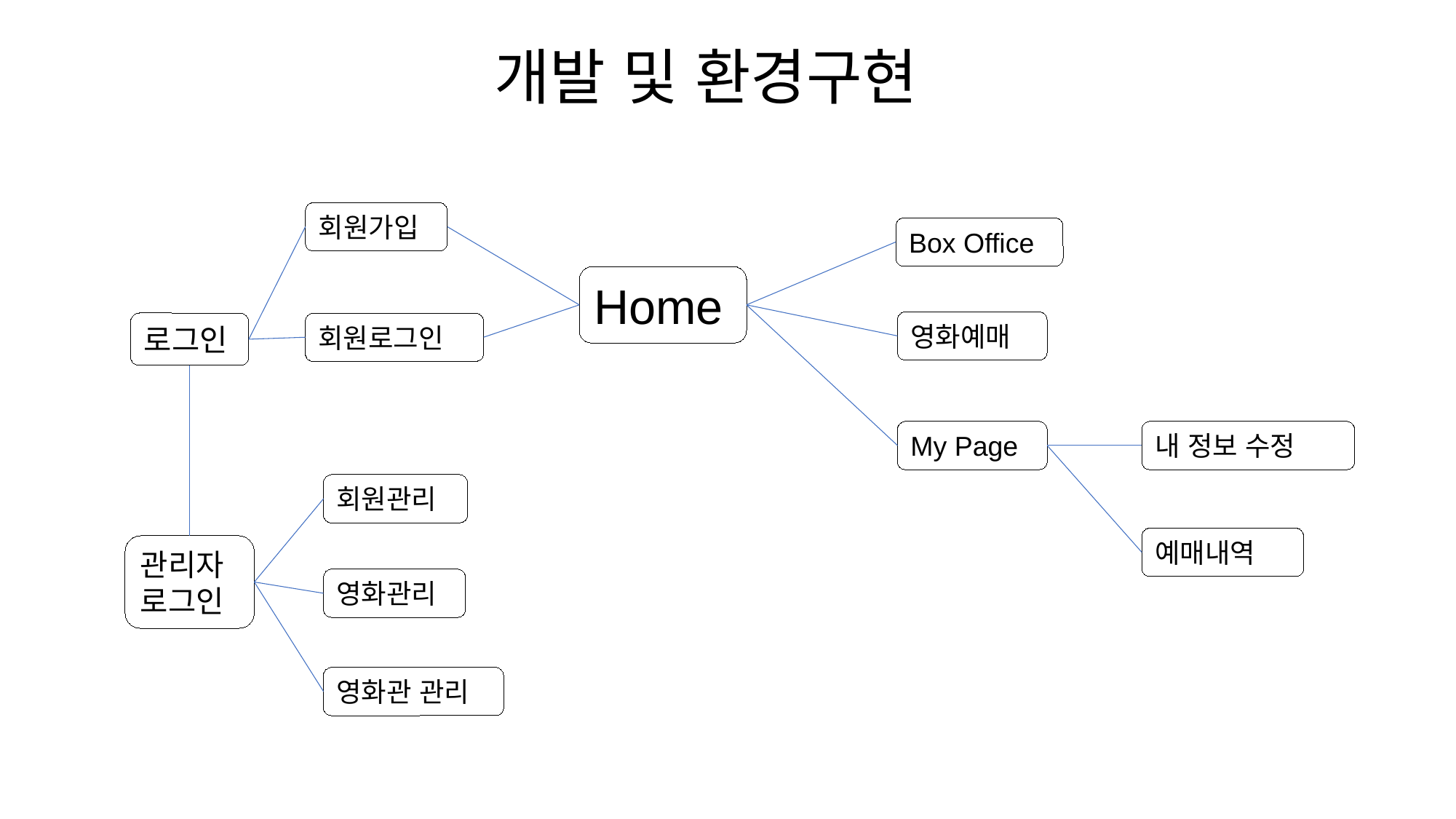

개발 및 환경구현
회원가입
Box Office
Home
영화예매
로그인
회원로그인
My Page
내 정보 수정
회원관리
예매내역
관리자 로그인
영화관리
영화관 관리